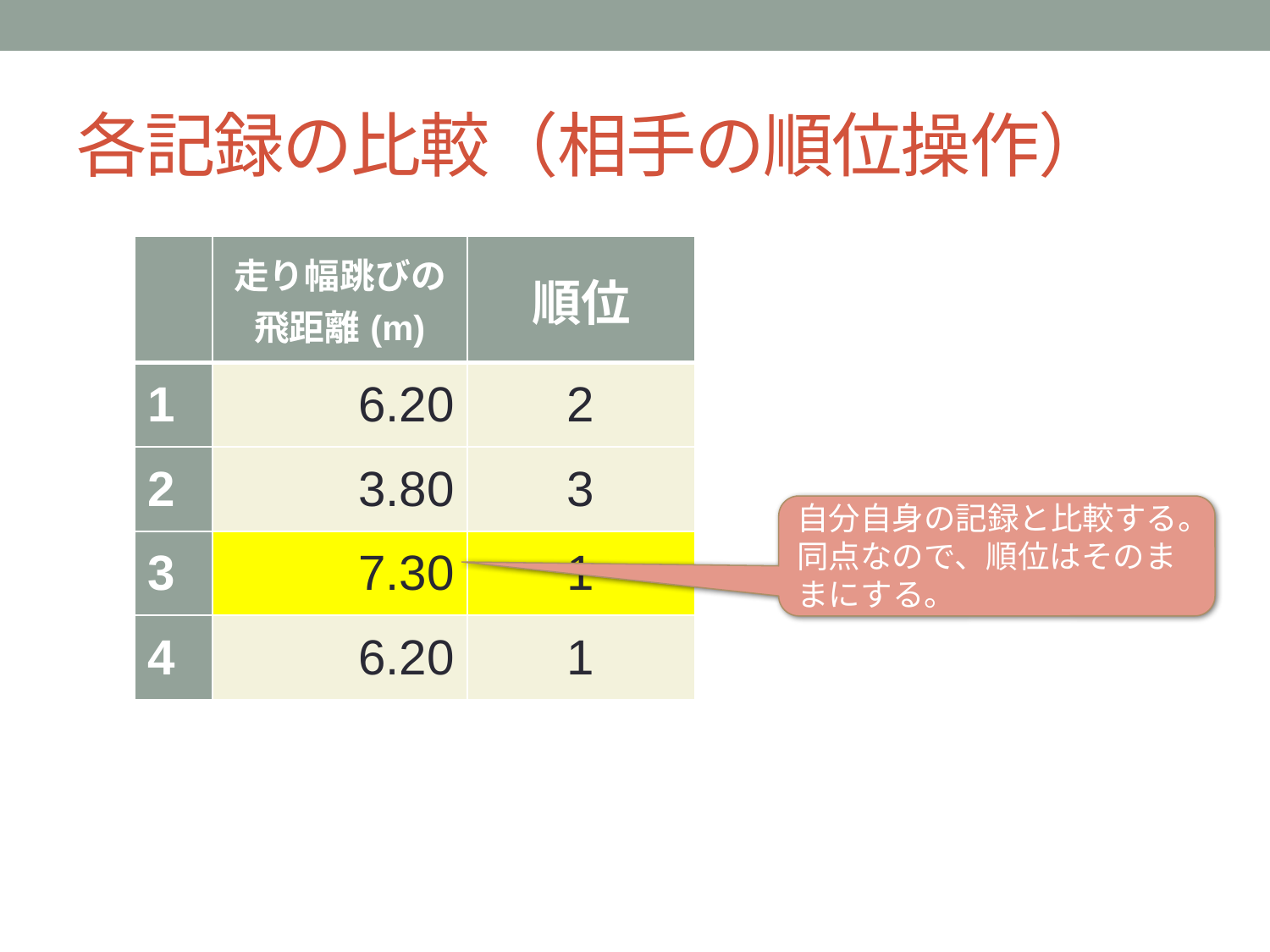

# 各記録の比較（相手の順位操作）
|  | 走り幅跳びの 飛距離(m) | 順位 |
| --- | --- | --- |
| 1 | 6.20 | 2 |
| 2 | 3.80 | 3 |
| 3 | 7.30 | 1 |
| 4 | 6.20 | 1 |
自分自身の記録と比較する。
同点なので、順位はそのままにする。